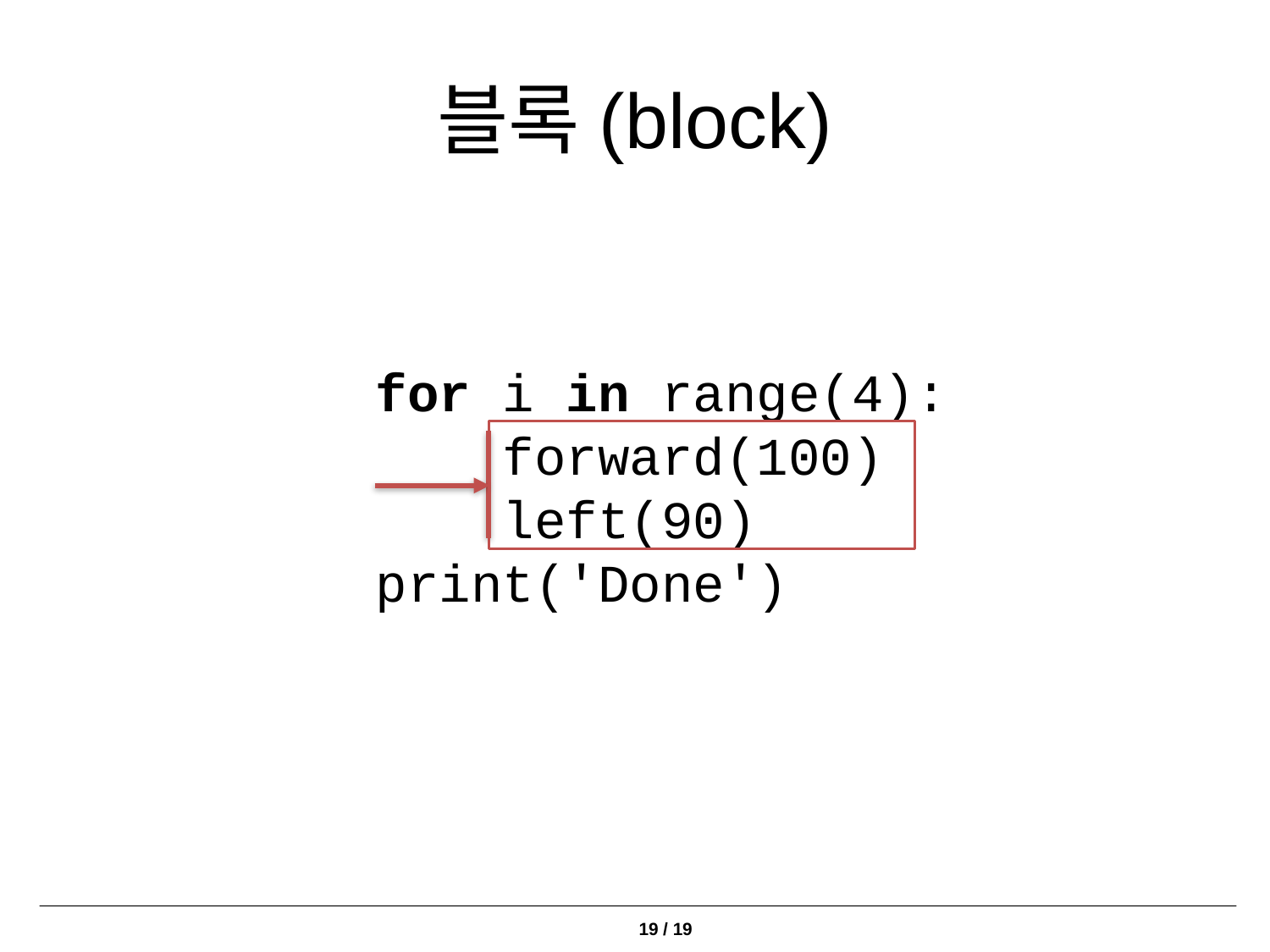

# 블록(block)
for i in range(4):
    forward(100)
    left(90)
print('Done')